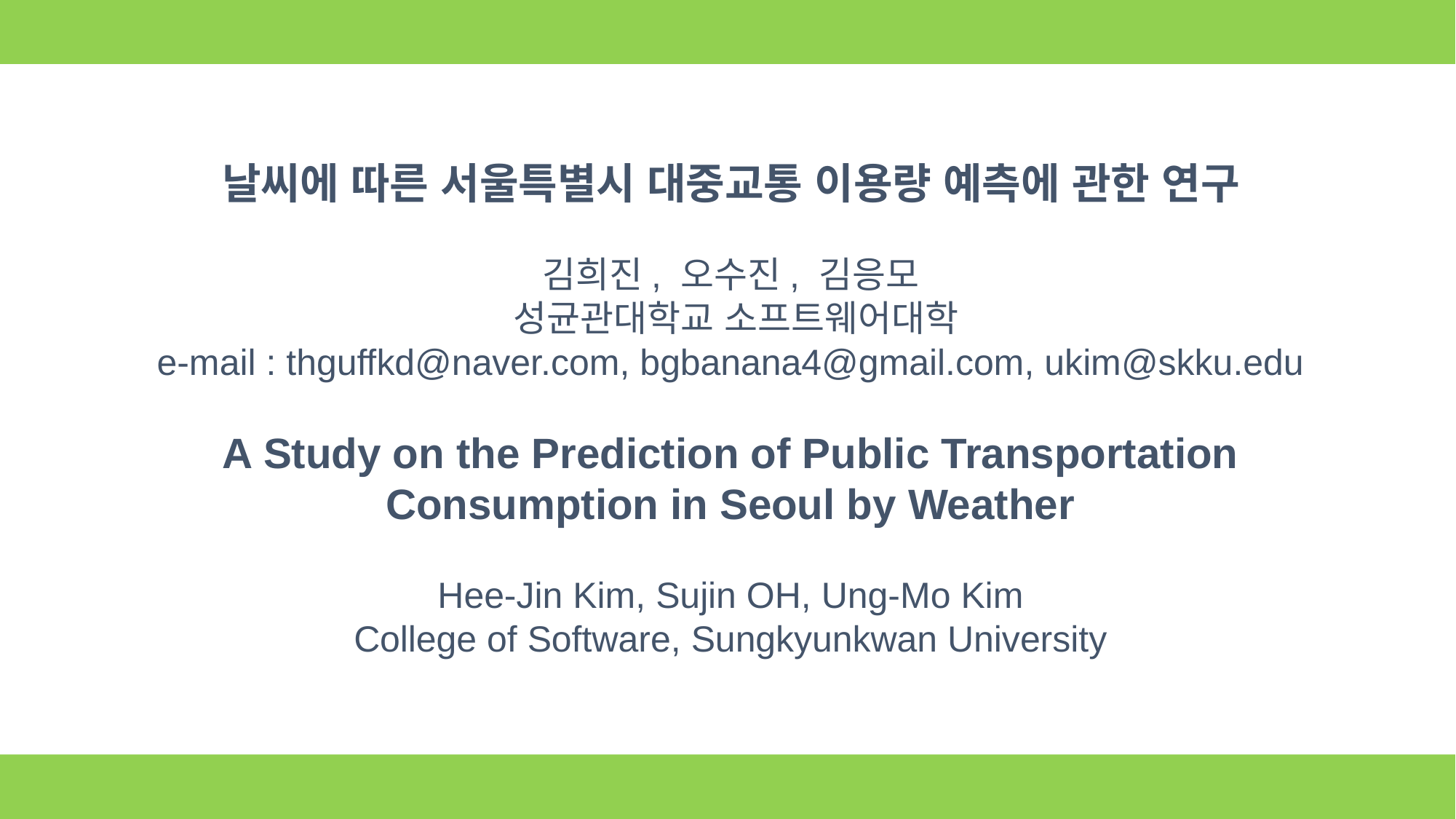

날씨에 따른 서울특별시 대중교통 이용량 예측에 관한 연구
김희진, 오수진, 김응모
 성균관대학교 소프트웨어대학
e-mail : thguffkd@naver.com, bgbanana4@gmail.com, ukim@skku.edu
A Study on the Prediction of Public Transportation
Consumption in Seoul by Weather
Hee-Jin Kim, Sujin OH, Ung-Mo Kim
College of Software, Sungkyunkwan University